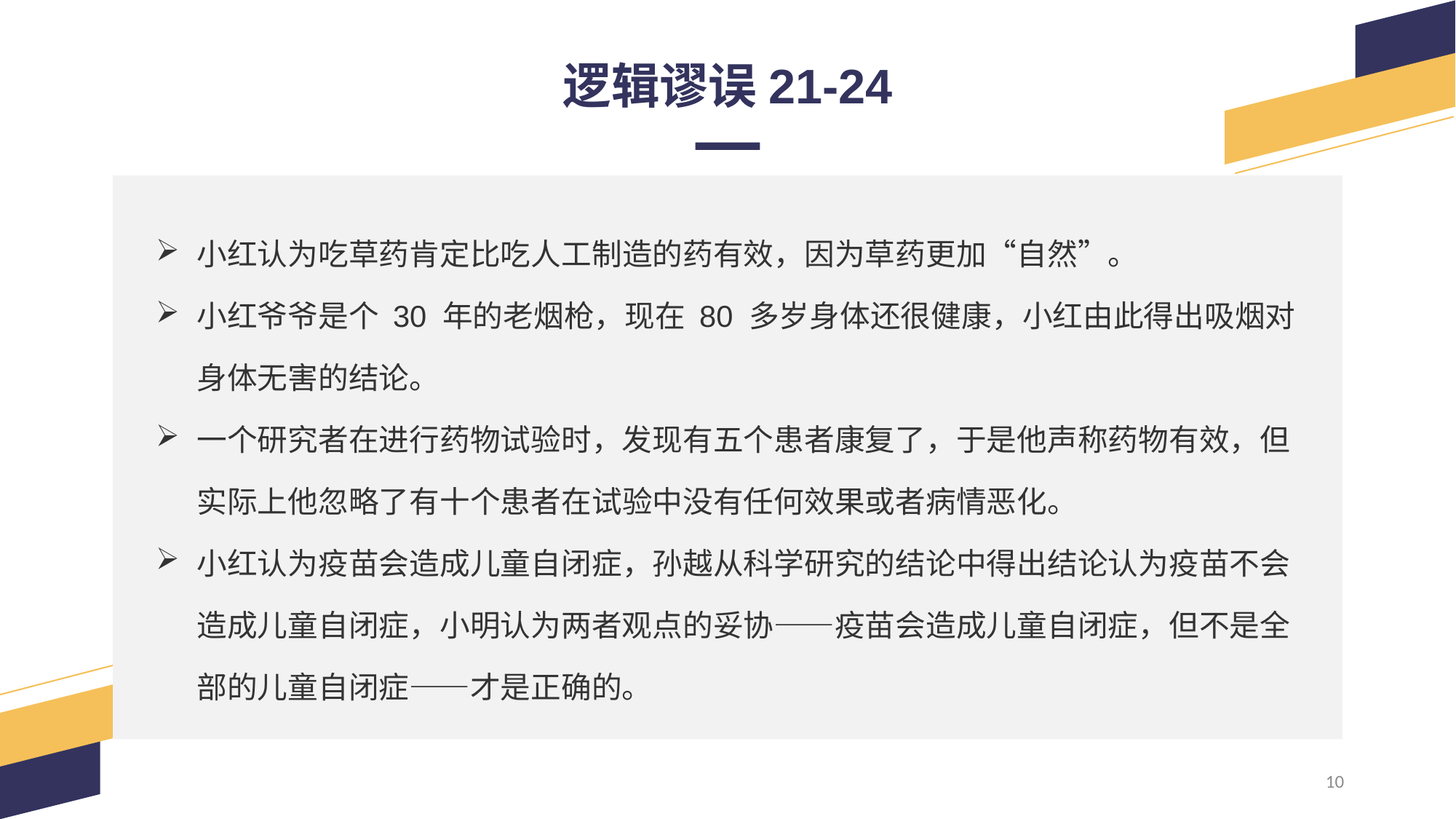

逻辑谬误21-24

小红认为吃草药肯定比吃人工制造的药有效，因为草药更加“自然”。
小红爷爷是个 30 年的老烟枪，现在 80 多岁身体还很健康，小红由此得出吸烟对身体无害的结论。
一个研究者在进行药物试验时，发现有五个患者康复了，于是他声称药物有效，但实际上他忽略了有十个患者在试验中没有任何效果或者病情恶化。
小红认为疫苗会造成儿童自闭症，孙越从科学研究的结论中得出结论认为疫苗不会造成儿童自闭症，小明认为两者观点的妥协——疫苗会造成儿童自闭症，但不是全部的儿童自闭症——才是正确的。

10